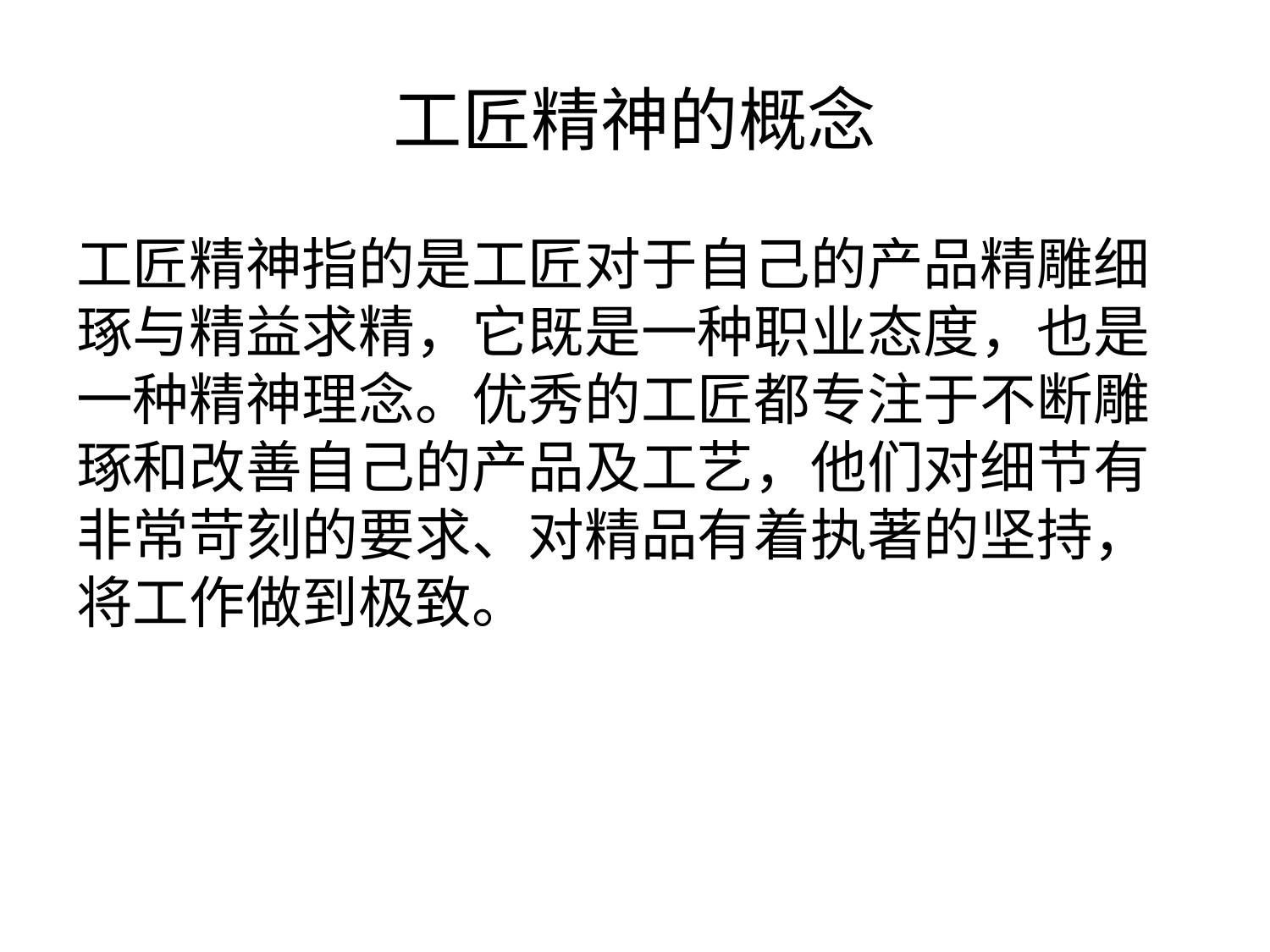

# 工匠精神的概念
工匠精神指的是工匠对于自己的产品精雕细琢与精益求精，它既是一种职业态度，也是一种精神理念。优秀的工匠都专注于不断雕琢和改善自己的产品及工艺，他们对细节有非常苛刻的要求、对精品有着执著的坚持，将工作做到极致。